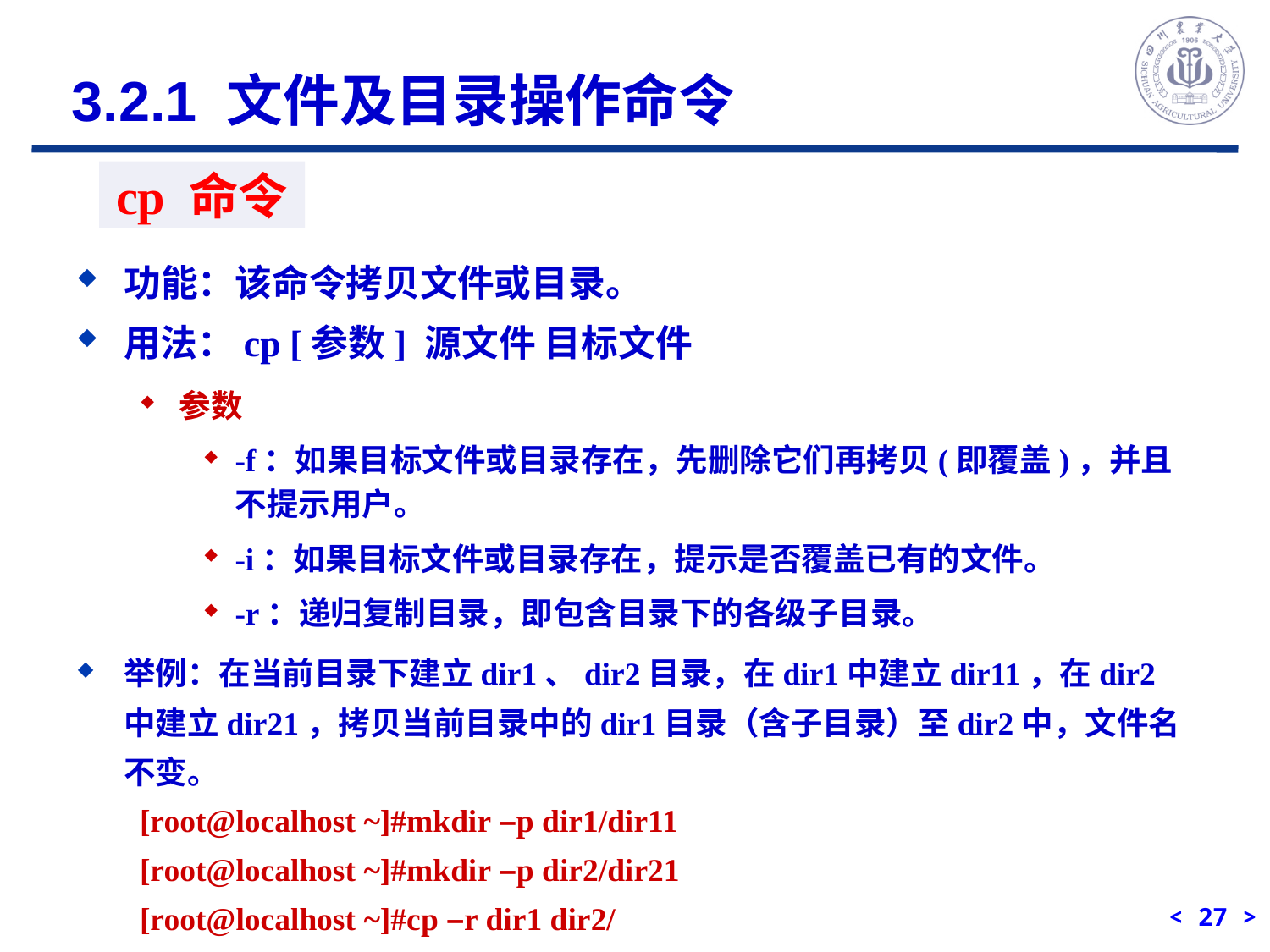

3.2.1 文件及目录操作命令
cp 命令
功能：该命令拷贝文件或目录。
用法：cp [参数] 源文件 目标文件
参数
-f：如果目标文件或目录存在，先删除它们再拷贝(即覆盖)，并且不提示用户。
-i：如果目标文件或目录存在，提示是否覆盖已有的文件。
-r：递归复制目录，即包含目录下的各级子目录。
举例：在当前目录下建立dir1、dir2目录，在dir1中建立dir11，在dir2中建立dir21，拷贝当前目录中的dir1目录（含子目录）至dir2中，文件名不变。
[root@localhost ~]#mkdir –p dir1/dir11
[root@localhost ~]#mkdir –p dir2/dir21
[root@localhost ~]#cp –r dir1 dir2/